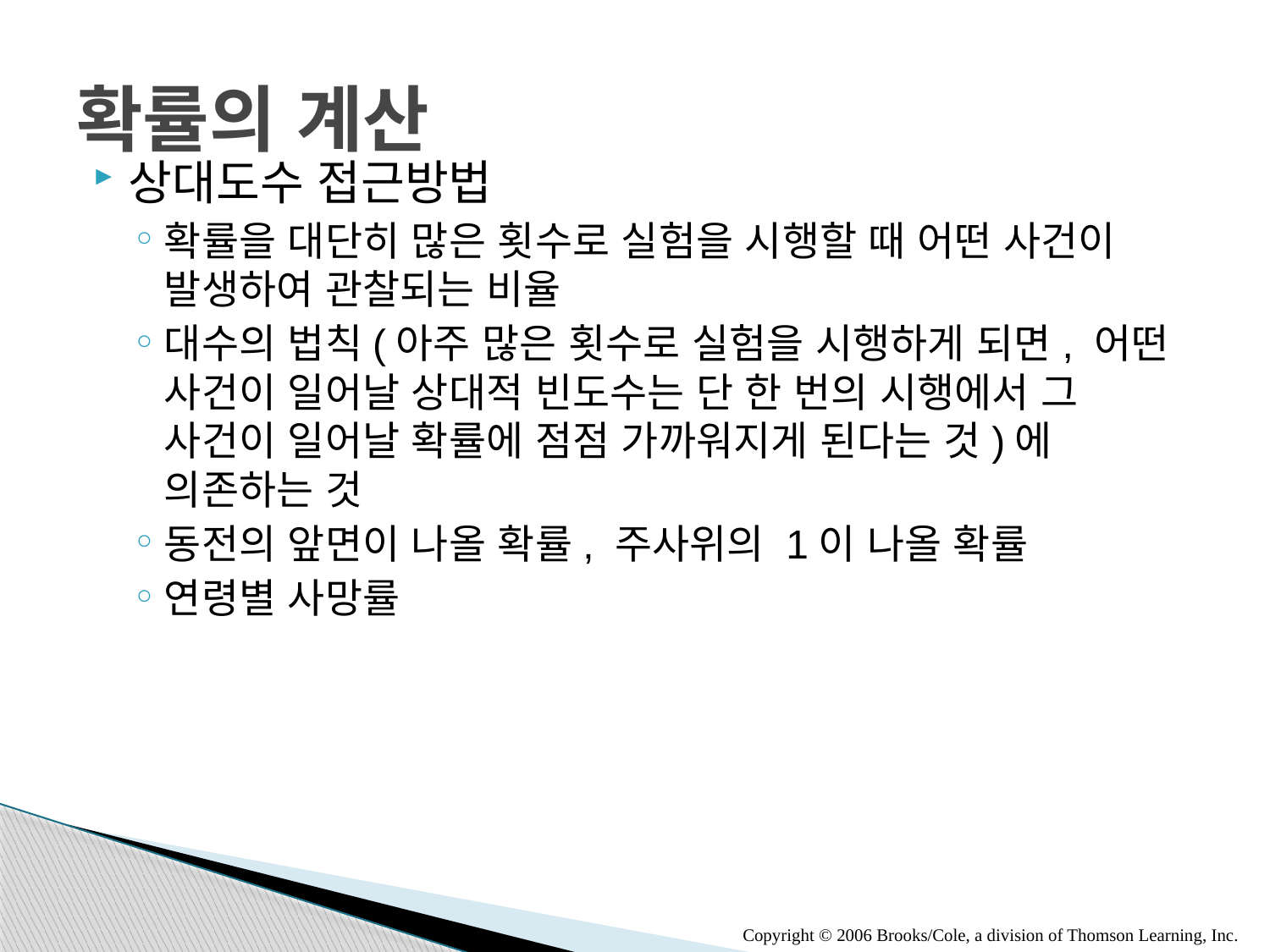

# 확률의 계산
상대도수 접근방법
확률을 대단히 많은 횟수로 실험을 시행할 때 어떤 사건이 발생하여 관찰되는 비율
대수의 법칙(아주 많은 횟수로 실험을 시행하게 되면, 어떤 사건이 일어날 상대적 빈도수는 단 한 번의 시행에서 그 사건이 일어날 확률에 점점 가까워지게 된다는 것)에 의존하는 것
동전의 앞면이 나올 확률, 주사위의 1이 나올 확률
연령별 사망률